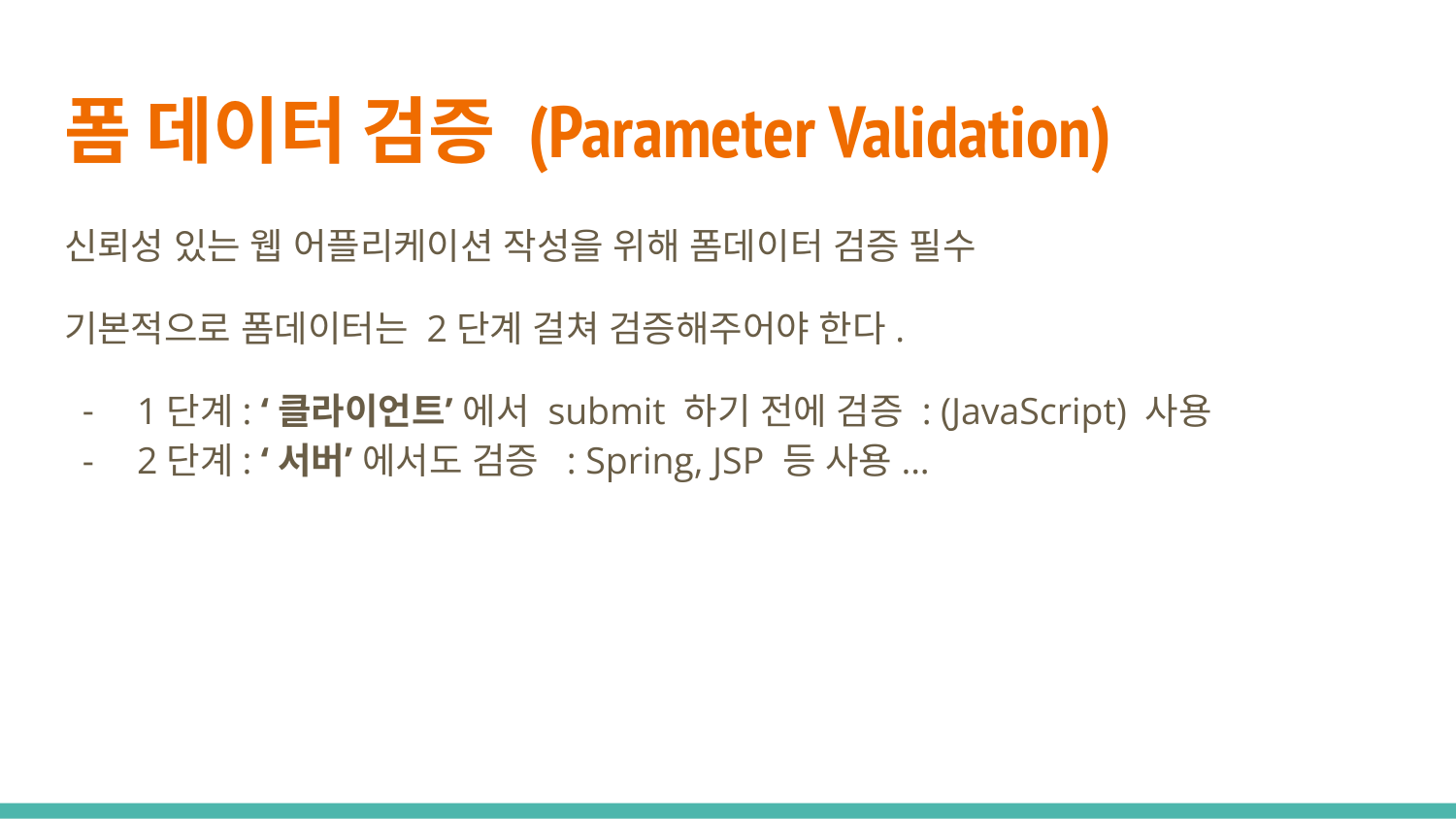

# 폼 데이터 검증 (Parameter Validation)
신뢰성 있는 웹 어플리케이션 작성을 위해 폼데이터 검증 필수
기본적으로 폼데이터는 2단계 걸쳐 검증해주어야 한다.
1단계: ‘클라이언트’ 에서 submit 하기 전에 검증 : (JavaScript) 사용
2단계: ‘서버’ 에서도 검증  : Spring, JSP 등 사용...